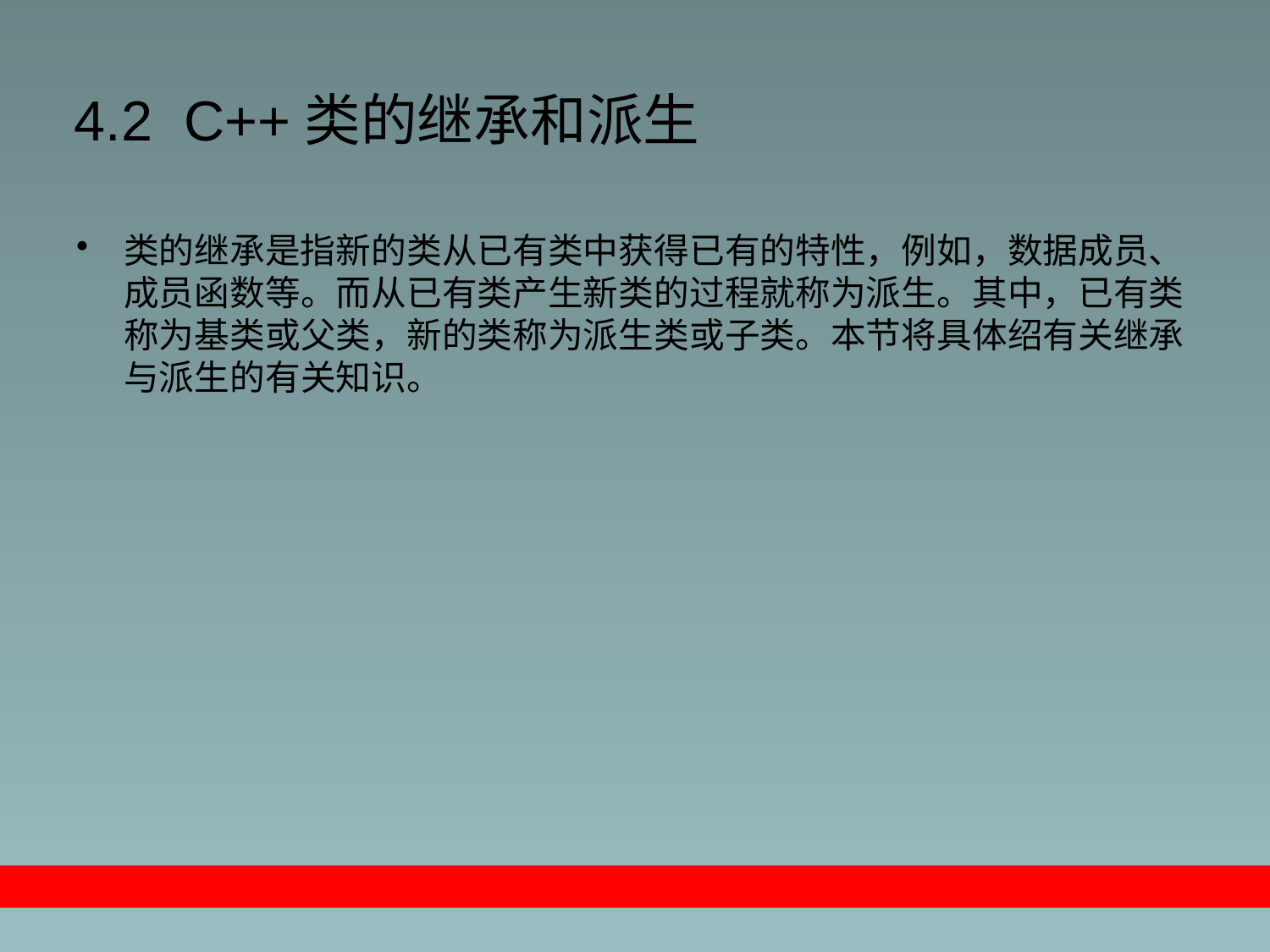

# 4.2  C++类的继承和派生
类的继承是指新的类从已有类中获得已有的特性，例如，数据成员、成员函数等。而从已有类产生新类的过程就称为派生。其中，已有类称为基类或父类，新的类称为派生类或子类。本节将具体绍有关继承与派生的有关知识。